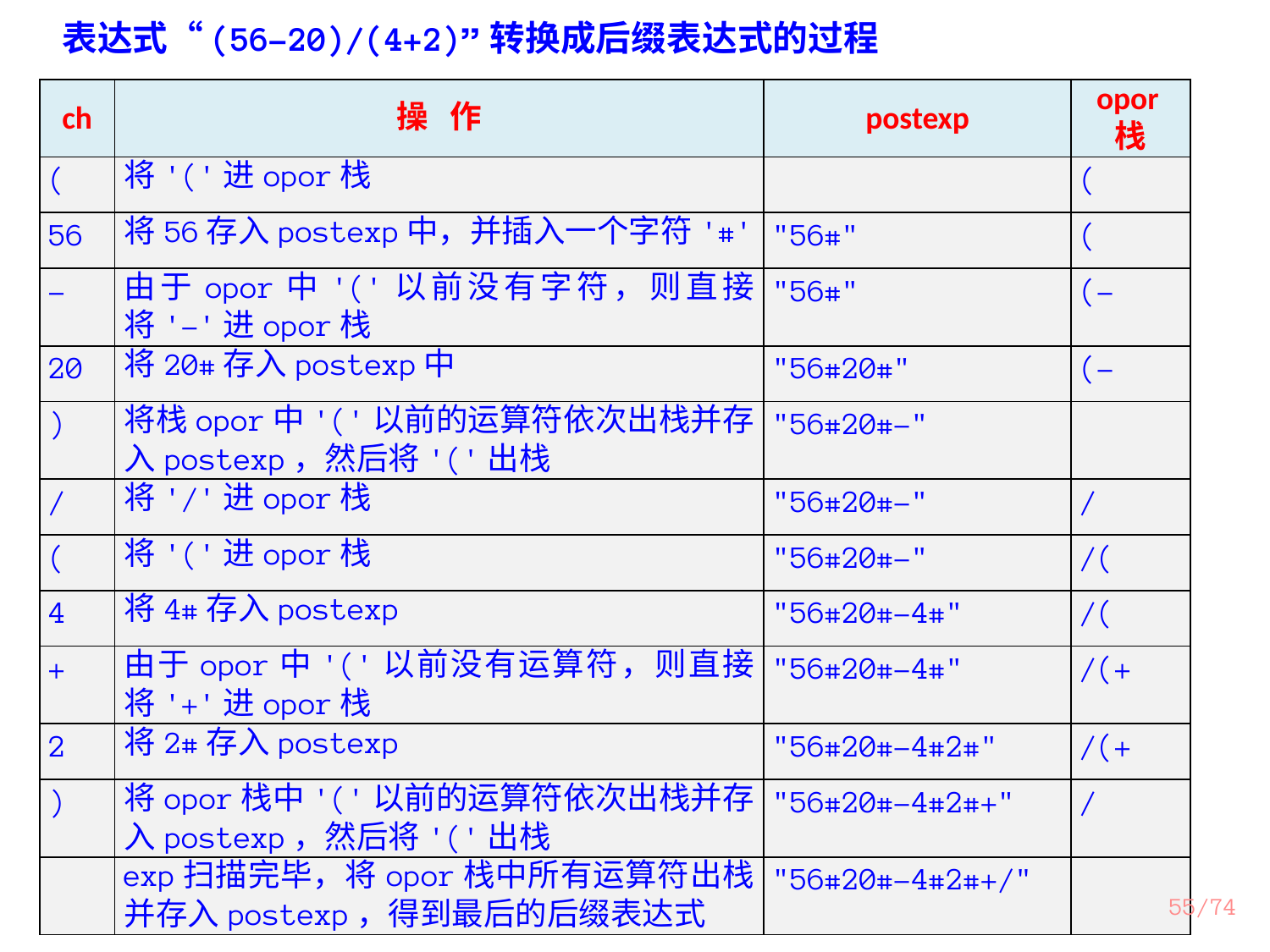

表达式“(56-20)/(4+2)”转换成后缀表达式的过程
| ch | 操 作 | postexp | opor栈 |
| --- | --- | --- | --- |
| ( | 将'('进opor栈 |  | ( |
| 56 | 将56存入postexp中，并插入一个字符'#' | "56#" | ( |
| - | 由于opor中'('以前没有字符，则直接将'-'进opor栈 | "56#" | (- |
| 20 | 将20#存入postexp中 | "56#20#" | (- |
| ) | 将栈opor中'('以前的运算符依次出栈并存入postexp，然后将'('出栈 | "56#20#-" |  |
| / | 将'/'进opor栈 | "56#20#-" | / |
| ( | 将'('进opor栈 | "56#20#-" | /( |
| 4 | 将4#存入postexp | "56#20#-4#" | /( |
| + | 由于opor中'('以前没有运算符，则直接将'+'进opor栈 | "56#20#-4#" | /(+ |
| 2 | 将2#存入postexp | "56#20#-4#2#" | /(+ |
| ) | 将opor栈中'('以前的运算符依次出栈并存入postexp，然后将'('出栈 | "56#20#-4#2#+" | / |
|  | exp扫描完毕，将opor栈中所有运算符出栈并存入postexp，得到最后的后缀表达式 | "56#20#-4#2#+/" |  |
55/74